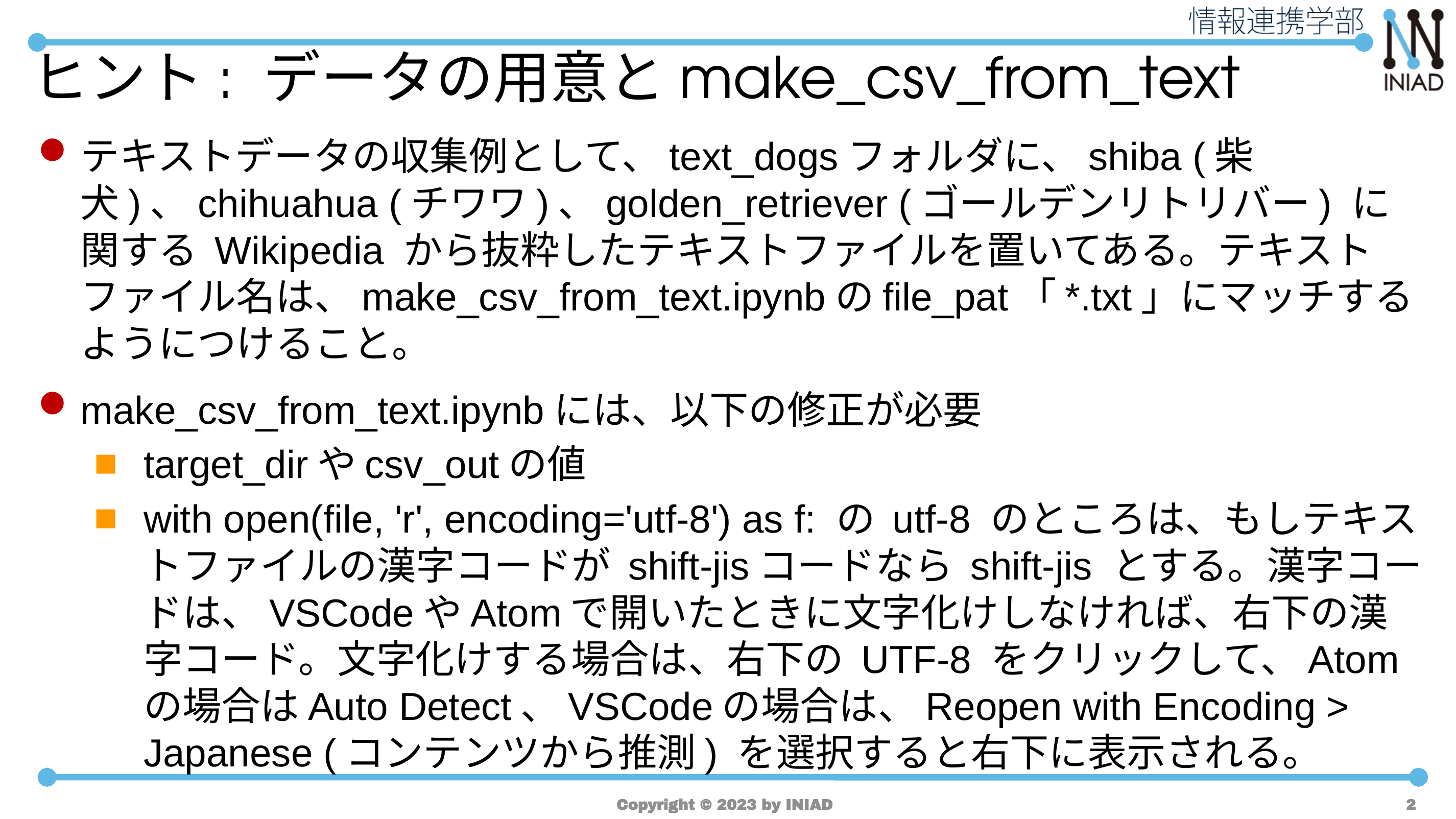

# ヒント: データの用意とmake_csv_from_text
テキストデータの収集例として、text_dogsフォルダに、shiba (柴犬)、chihuahua (チワワ)、golden_retriever (ゴールデンリトリバー) に関する Wikipedia から抜粋したテキストファイルを置いてある。テキストファイル名は、make_csv_from_text.ipynbのfile_pat「*.txt」にマッチするようにつけること。
make_csv_from_text.ipynbには、以下の修正が必要
target_dirやcsv_outの値
with open(file, 'r', encoding='utf-8') as f: の utf-8 のところは、もしテキストファイルの漢字コードが shift-jisコードなら shift-jis とする。漢字コードは、VSCodeやAtomで開いたときに文字化けしなければ、右下の漢字コード。文字化けする場合は、右下の UTF-8 をクリックして、Atomの場合はAuto Detect、VSCodeの場合は、Reopen with Encoding > Japanese (コンテンツから推測) を選択すると右下に表示される。
Copyright © 2023 by INIAD
2